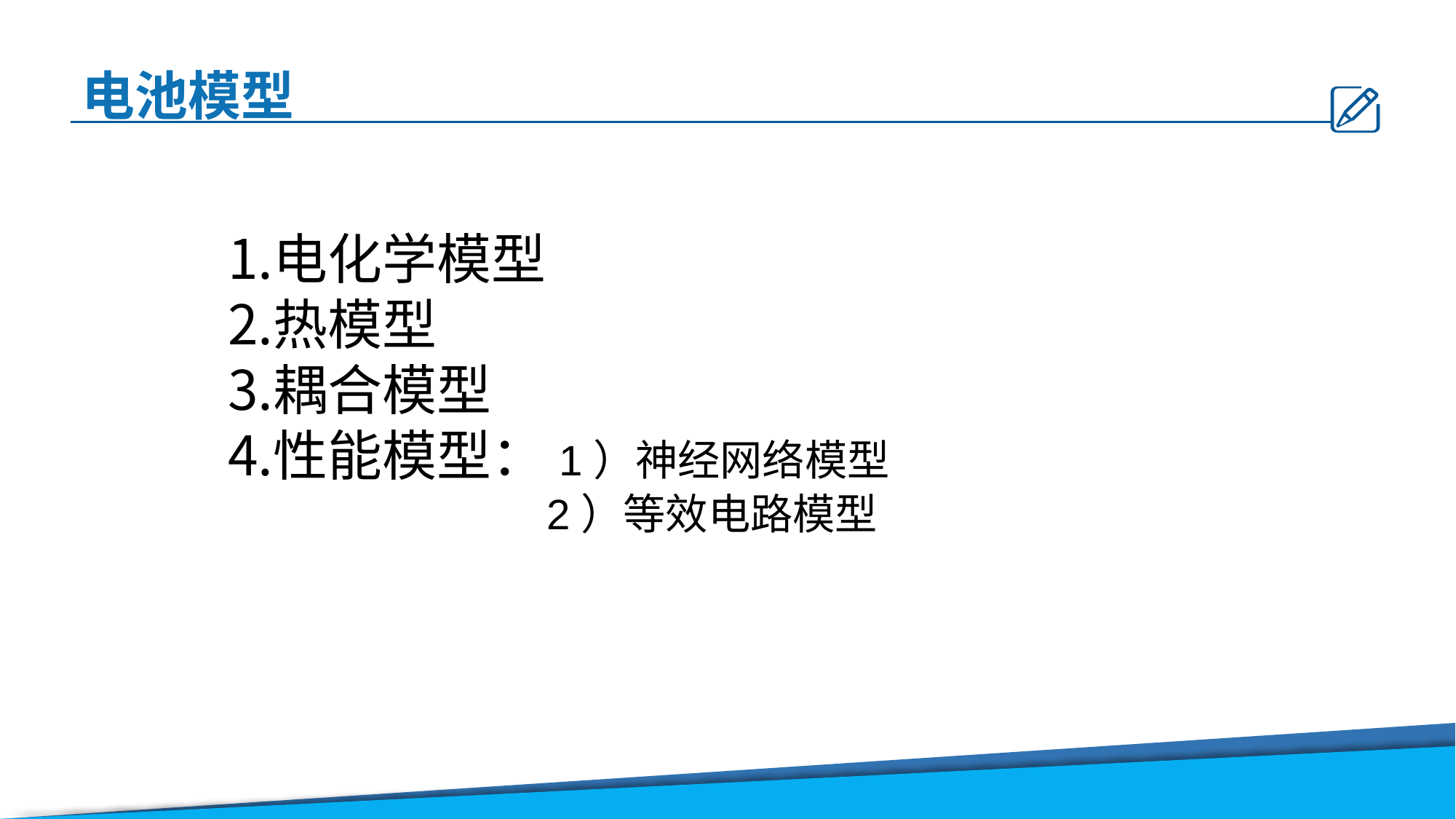

电池模型

电化学模型
热模型
耦合模型
性能模型：1）神经网络模型
                           2）等效电路模型